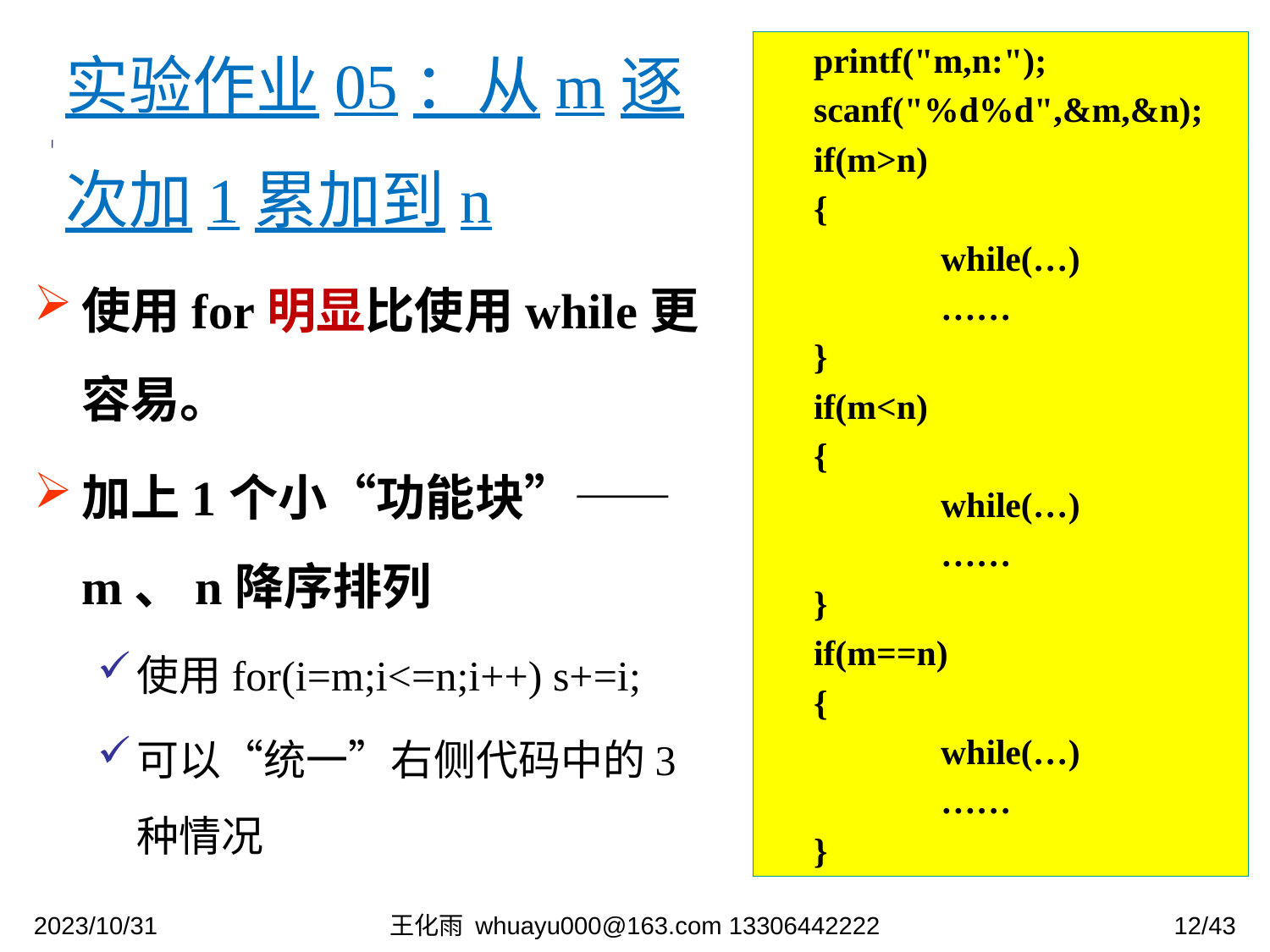

printf("m,n:");
	scanf("%d%d",&m,&n);
	if(m>n)
	{
		while(…)
		……
	}
	if(m<n)
	{
		while(…)
		……
	}
	if(m==n)
	{
		while(…)
		……
	}
实验作业05：从m逐次加1累加到n
使用for明显比使用while更容易。
加上1个小“功能块”——m、n降序排列
使用for(i=m;i<=n;i++) s+=i;
可以“统一”右侧代码中的3种情况
2023/10/31
王化雨 whuayu000@163.com 13306442222
12/43